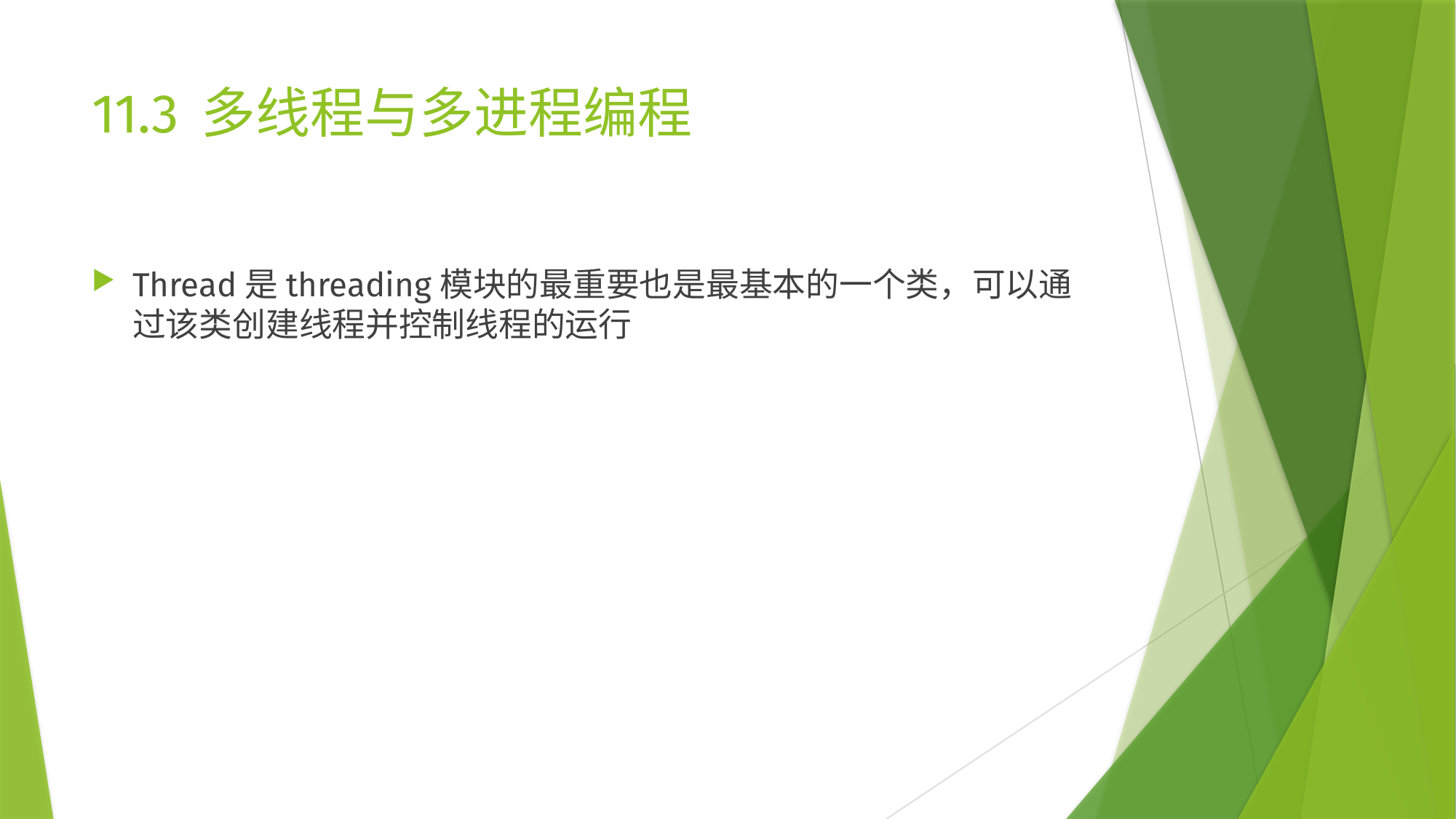

# 11.3	多线程与多进程编程
Thread是threading模块的最重要也是最基本的一个类，可以通过该类创建线程并控制线程的运行